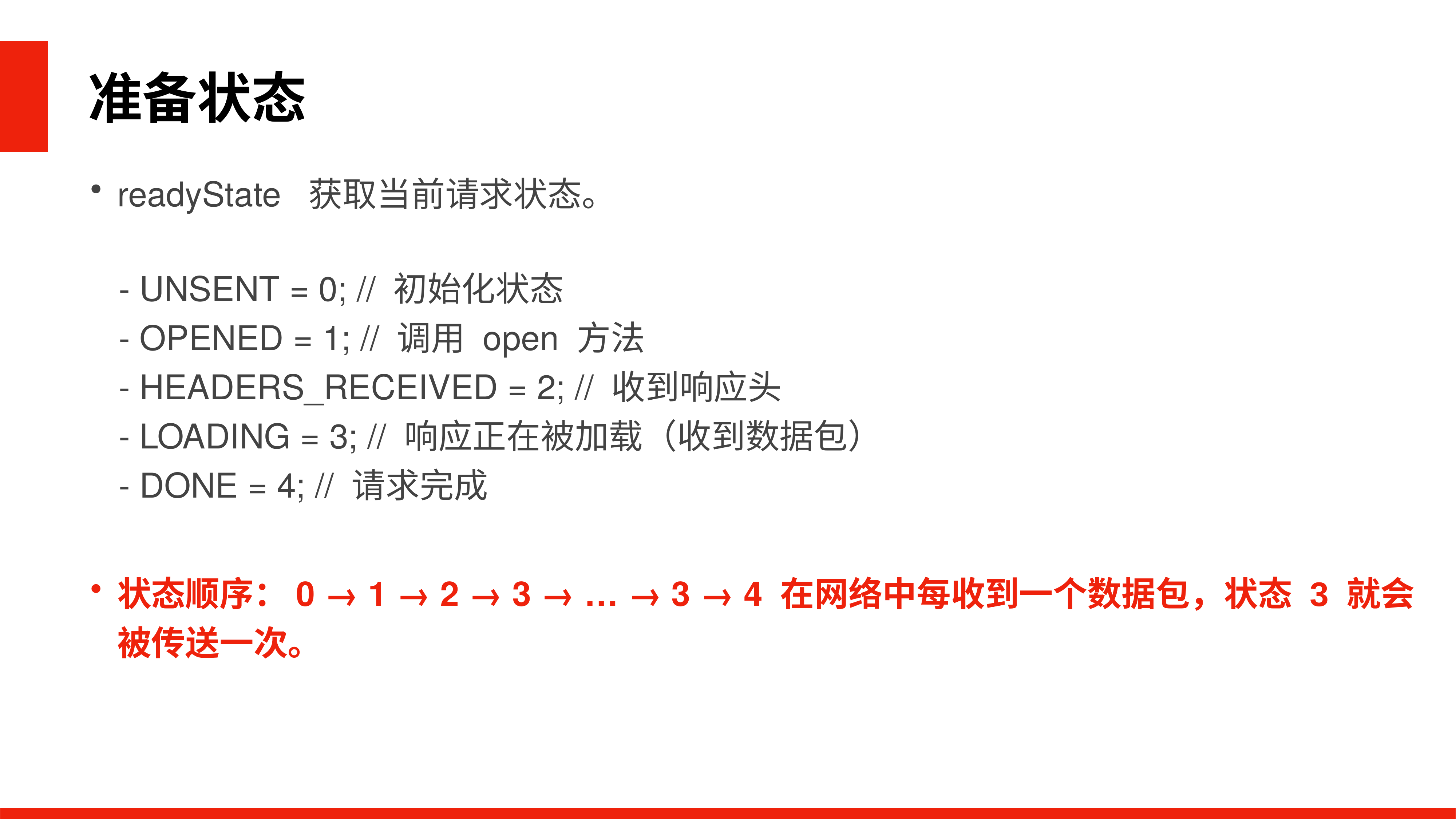

准备状态
readyState  获取当前请求状态。
- UNSENT = 0; // 初始化状态
- OPENED = 1; // 调用 open 方法
- HEADERS_RECEIVED = 2; // 收到响应头
- LOADING = 3; // 响应正在被加载（收到数据包）
- DONE = 4; // 请求完成
状态顺序：0 → 1 → 2 → 3 → … → 3 → 4 在网络中每收到一个数据包，状态 3 就会被传送一次。
14